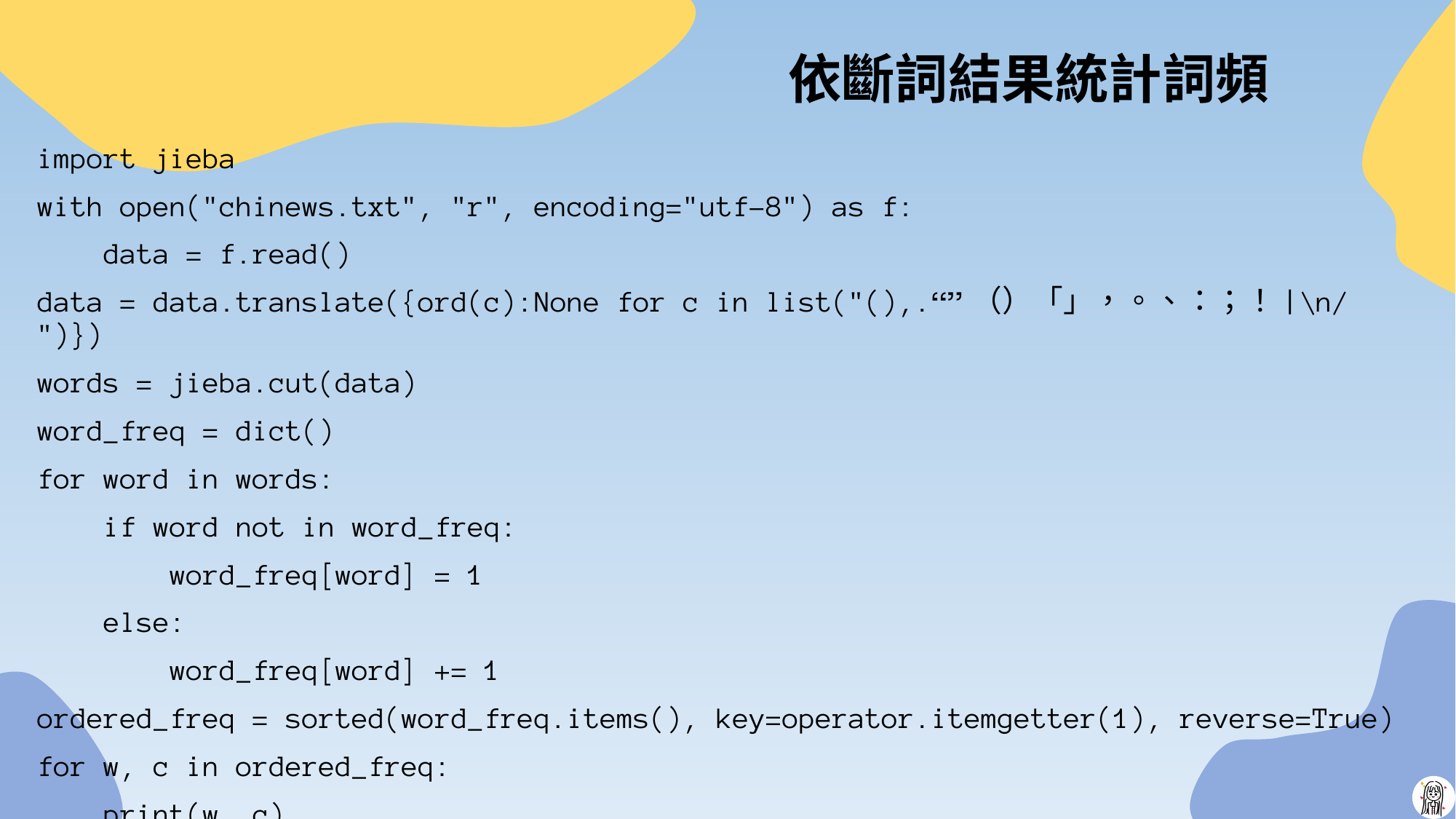

# 依斷詞結果統計詞頻
import jieba
with open("chinews.txt", "r", encoding="utf-8") as f:
    data = f.read()
data = data.translate({ord(c):None for c in list("(),.“”（）「」，。、：；！|\n/ ")})
words = jieba.cut(data)
word_freq = dict()
for word in words:
    if word not in word_freq:
        word_freq[word] = 1
    else:
        word_freq[word] += 1
ordered_freq = sorted(word_freq.items(), key=operator.itemgetter(1), reverse=True)
for w, c in ordered_freq:
    print(w, c)
19